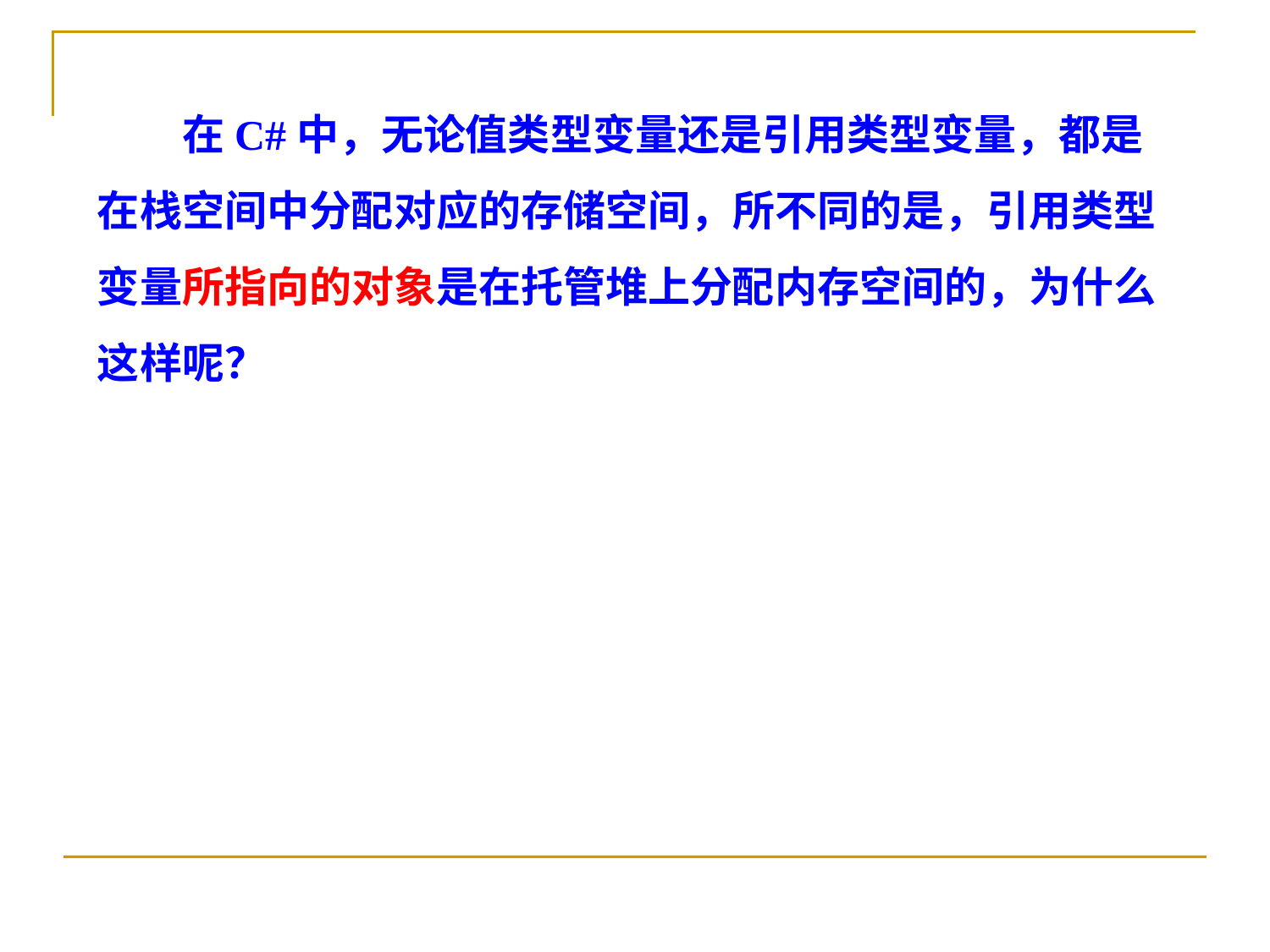

在C#中，无论值类型变量还是引用类型变量，都是在栈空间中分配对应的存储空间，所不同的是，引用类型变量所指向的对象是在托管堆上分配内存空间的，为什么这样呢？